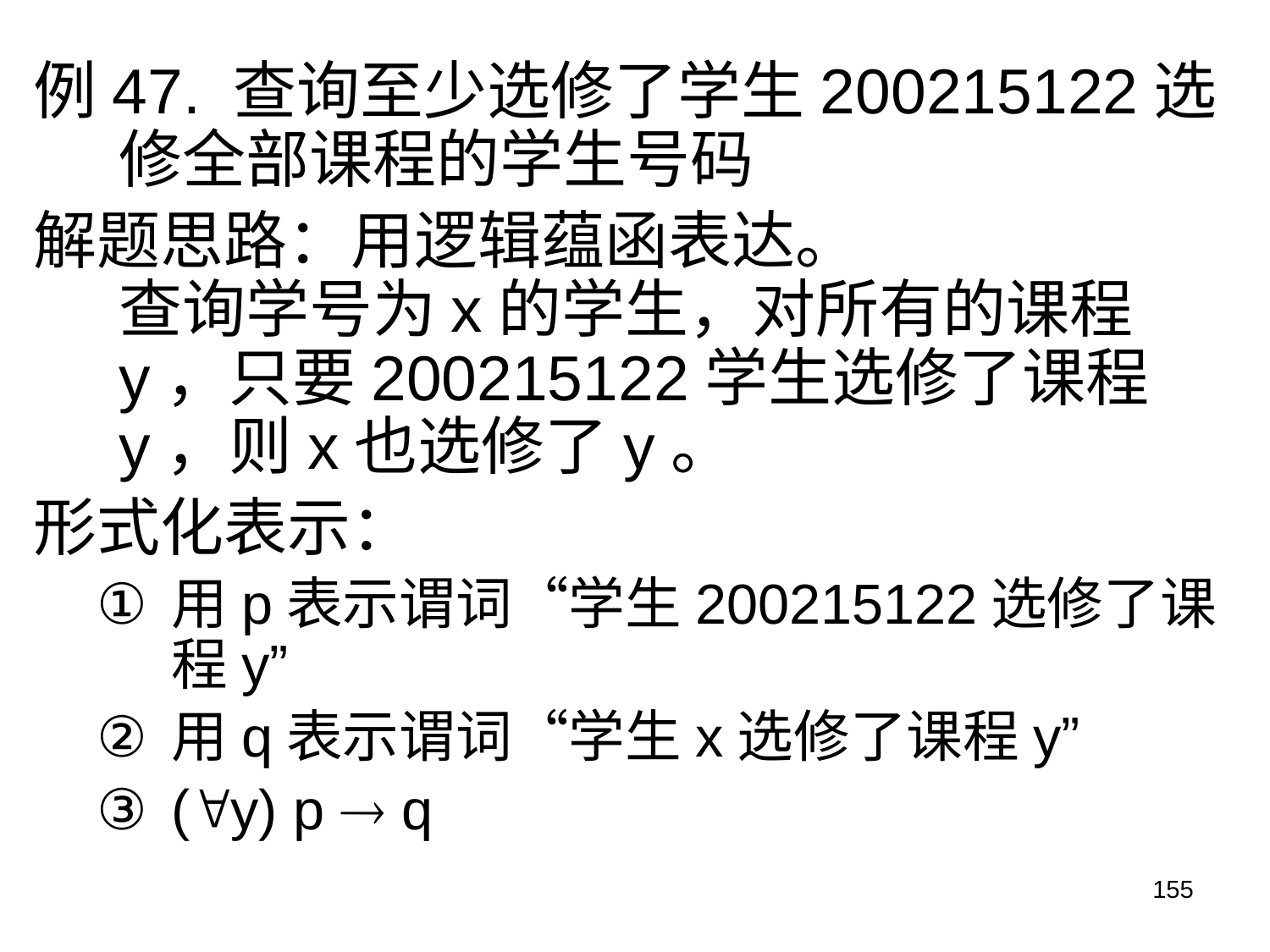

例47. 查询至少选修了学生200215122选修全部课程的学生号码
解题思路：用逻辑蕴函表达。
查询学号为x的学生，对所有的课程y，只要200215122学生选修了课程y，则x也选修了y。
形式化表示：
用p表示谓词“学生200215122选修了课程y”
用q表示谓词“学生x选修了课程y”
(∀y) p → q
155